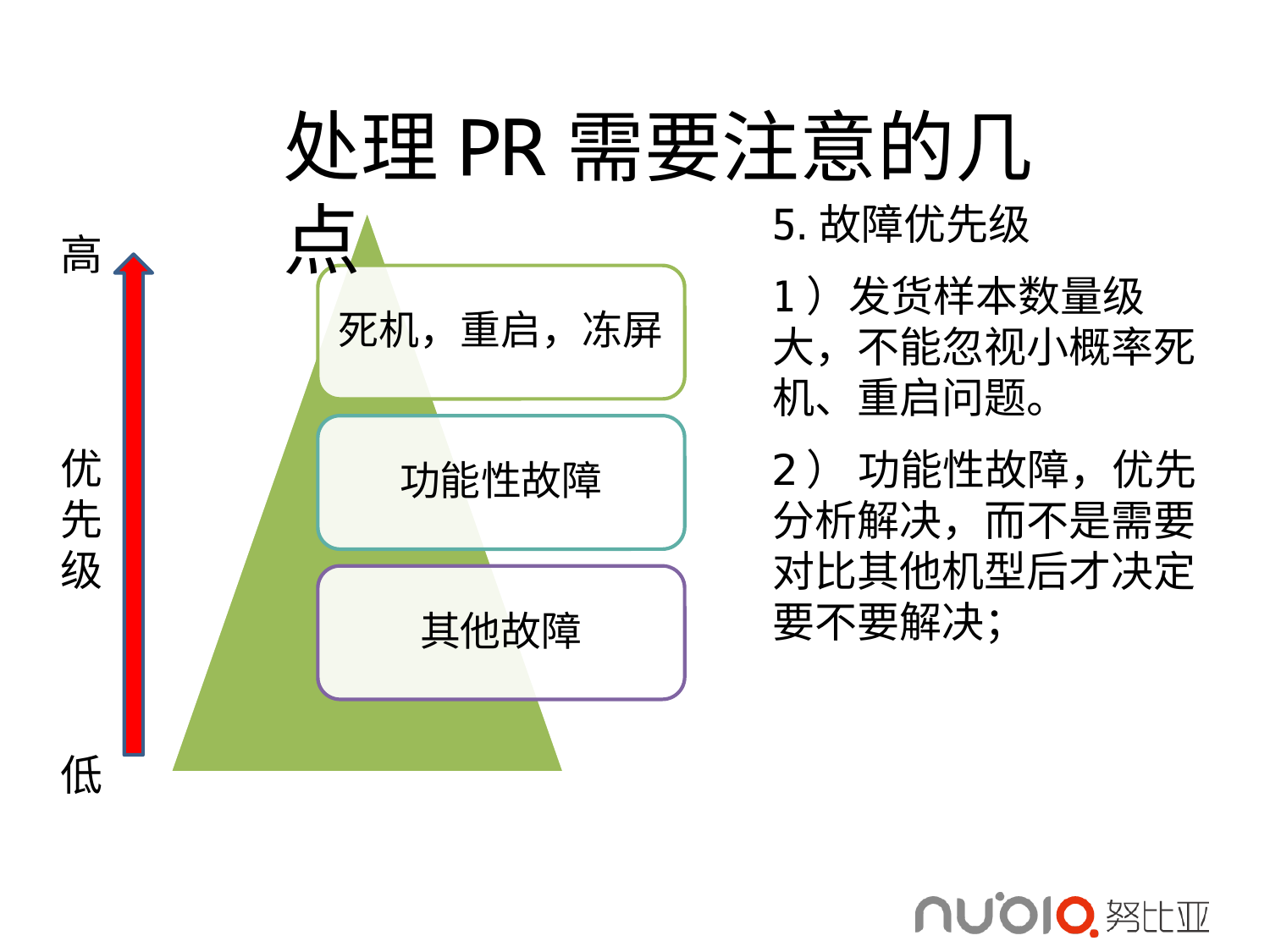

处理PR需要注意的几点
5.故障优先级
1）发货样本数量级大，不能忽视小概率死机、重启问题。
2） 功能性故障，优先分析解决，而不是需要对比其他机型后才决定要不要解决；
死机，重启，冻屏
功能性故障
其他故障
高

优先级
低